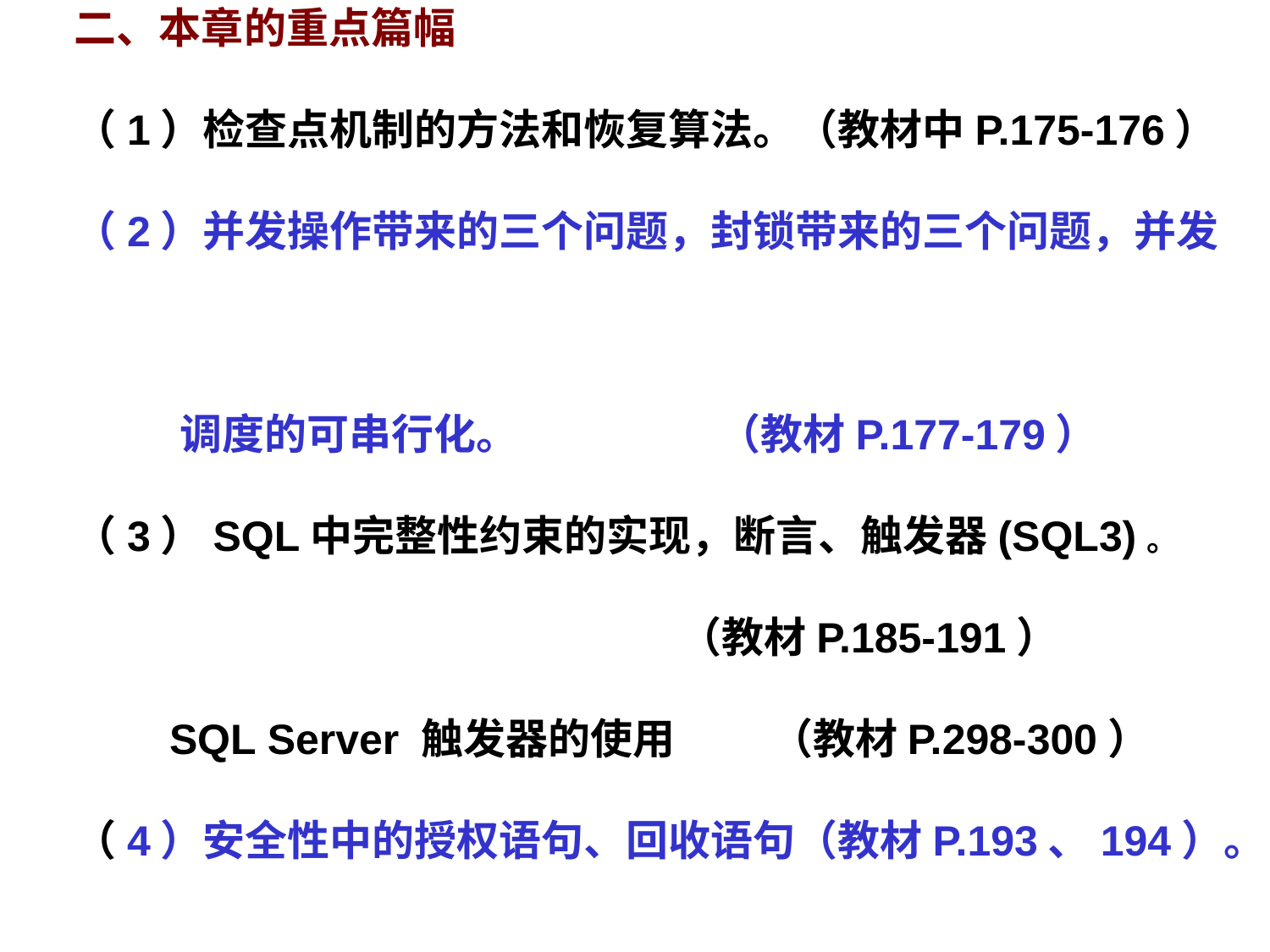

二、本章的重点篇幅
（1）检查点机制的方法和恢复算法。（教材中P.175-176）
（2）并发操作带来的三个问题，封锁带来的三个问题，并发
          调度的可串行化。                     （教材P.177-179）
（3）SQL中完整性约束的实现，断言、触发器(SQL3)。
                                                                                   （教材P.185-191）
        SQL Server 触发器的使用          （教材P.298-300）
（4）安全性中的授权语句、回收语句（教材P.193、194）。